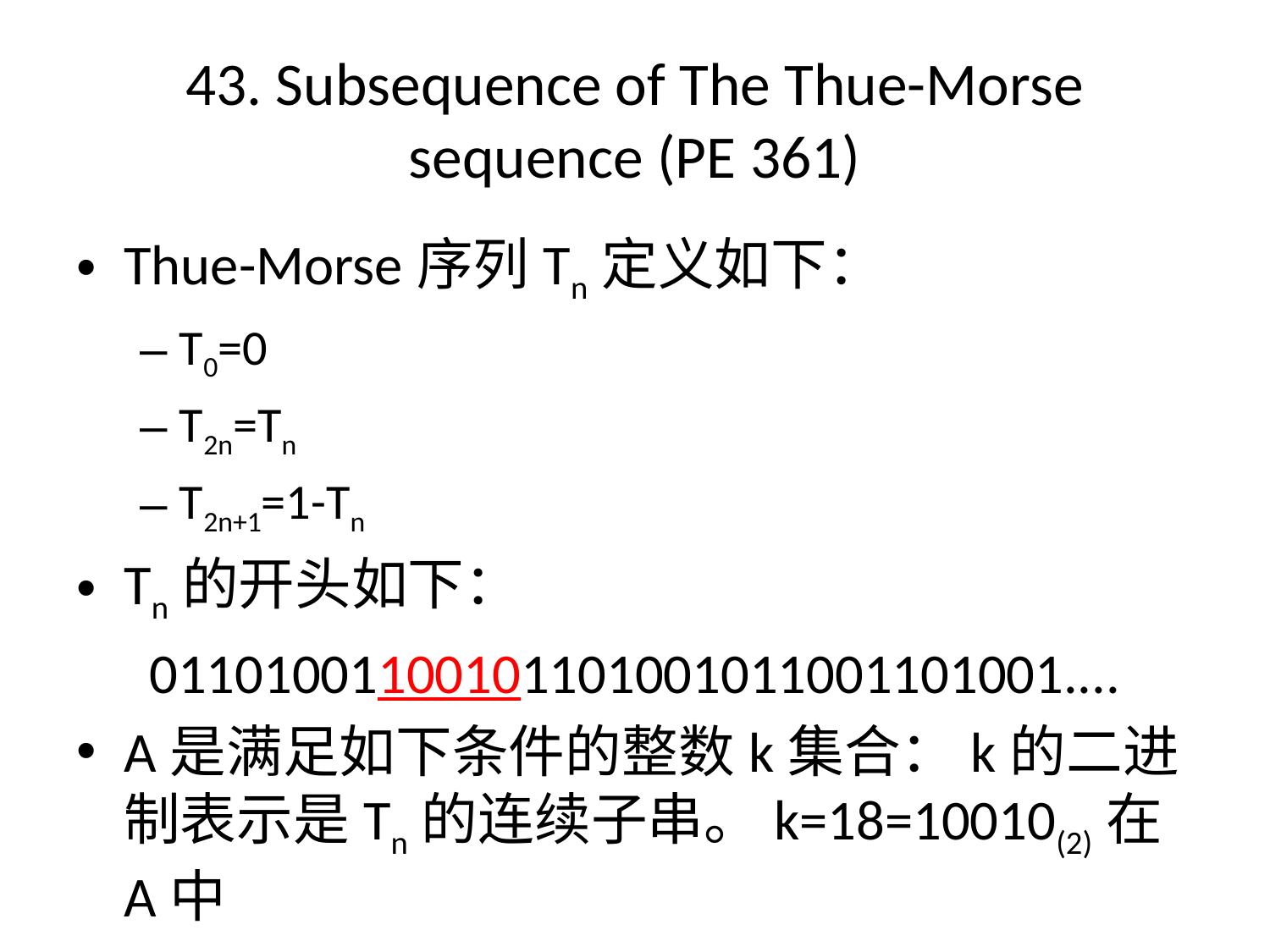

# 43. Subsequence of The Thue-Morse sequence (PE 361)
Thue-Morse序列Tn定义如下：
T0=0
T2n=Tn
T2n+1=1-Tn
Tn的开头如下：
01101001100101101001011001101001....
A是满足如下条件的整数k集合：k的二进制表示是Tn的连续子串。k=18=10010(2)在A中